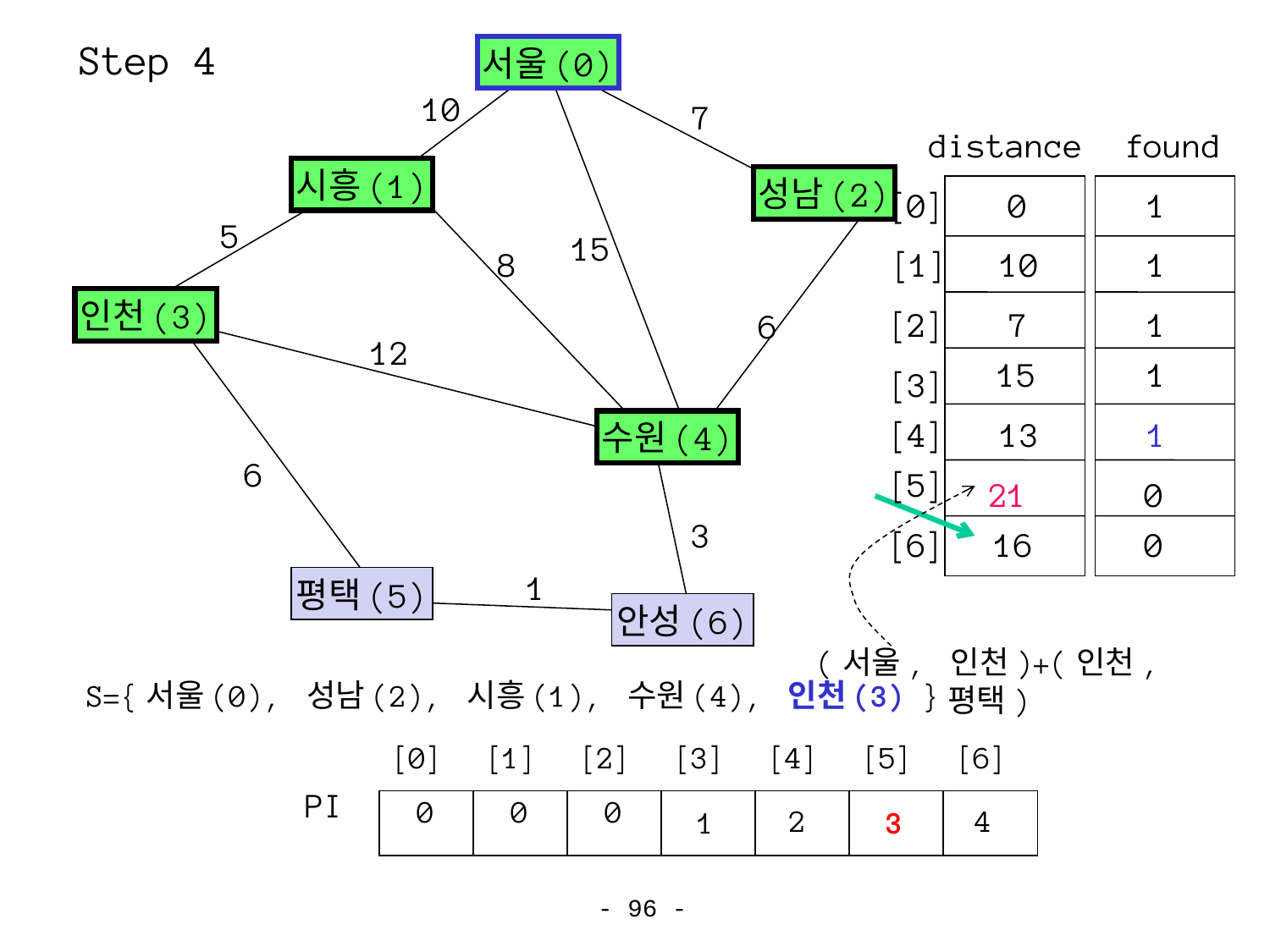

Step 4
서울(0)

10
7
distance
found
시흥(1)
성남(2)
[0]

0

1

5
15
8
[1]

10

1
인천(3)

[2]
7
1
6

12
15
1

[3]

[4]
13
1
수원(4)
6

[5]

21
0

3
[6]

16

0
1
평택(5)
안성(6)

(서울, 인천)+(인천,평택)
S={서울(0), 성남(2), 시흥(1), 수원(4), 인천(3) }
| [0] | [1] | [2] | [3] | [4] | [5] | [6] |
| --- | --- | --- | --- | --- | --- | --- |
| 0 | 0 | 0 | - | - | - | - |
PI
4
2
1
3
- 96 -